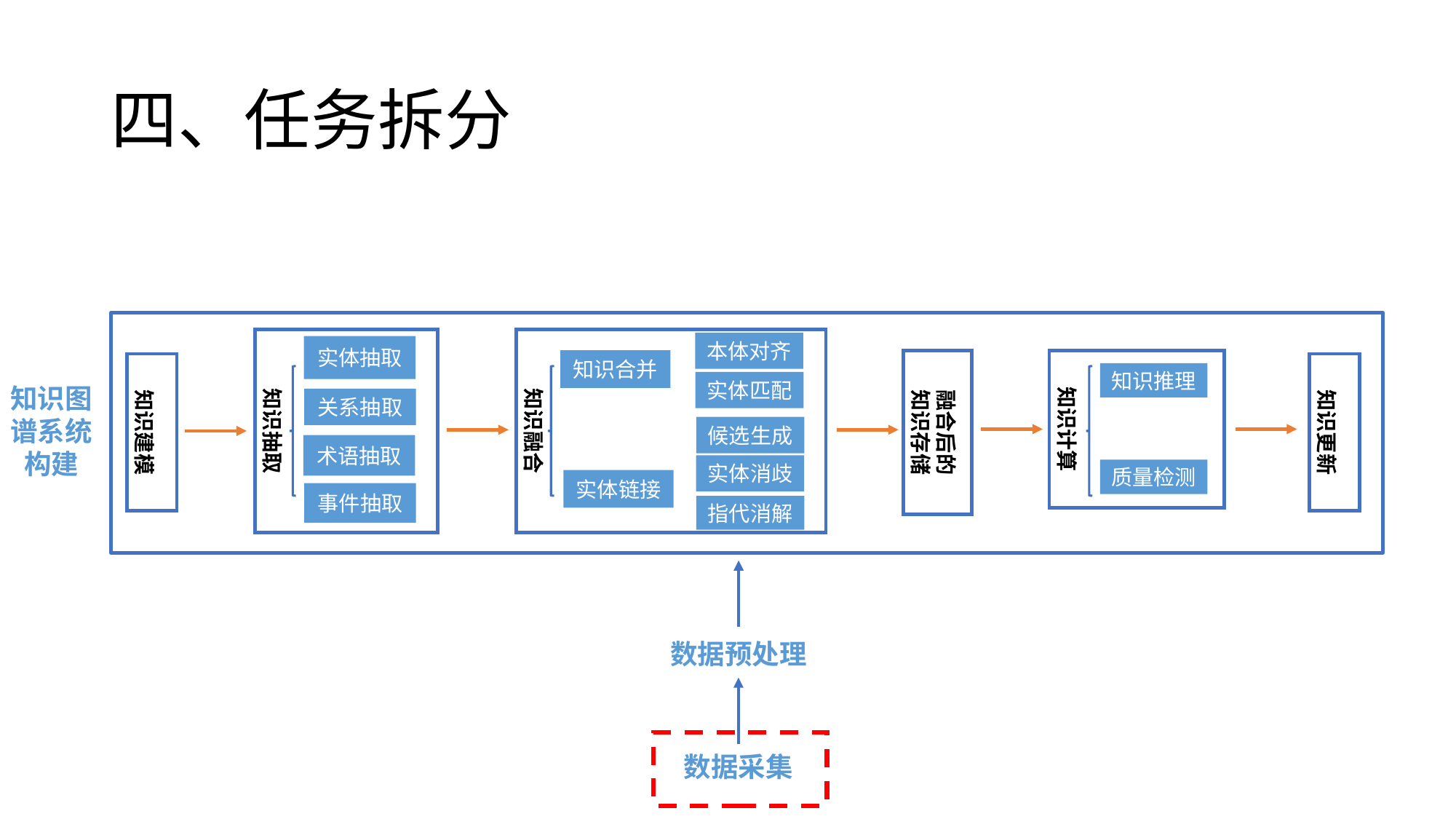

# 四、任务拆分

知识抽取
实体抽取
关系抽取
术语抽取
知识融合
知识合并
实体链接
指代消解
本体对齐
融合后的
知识存储
知识计算
知识推理
质量检测
知识建模
知识更新

实体匹配
知识图谱系统构建
候选生成
实体消歧
事件抽取
数据预处理

数据采集